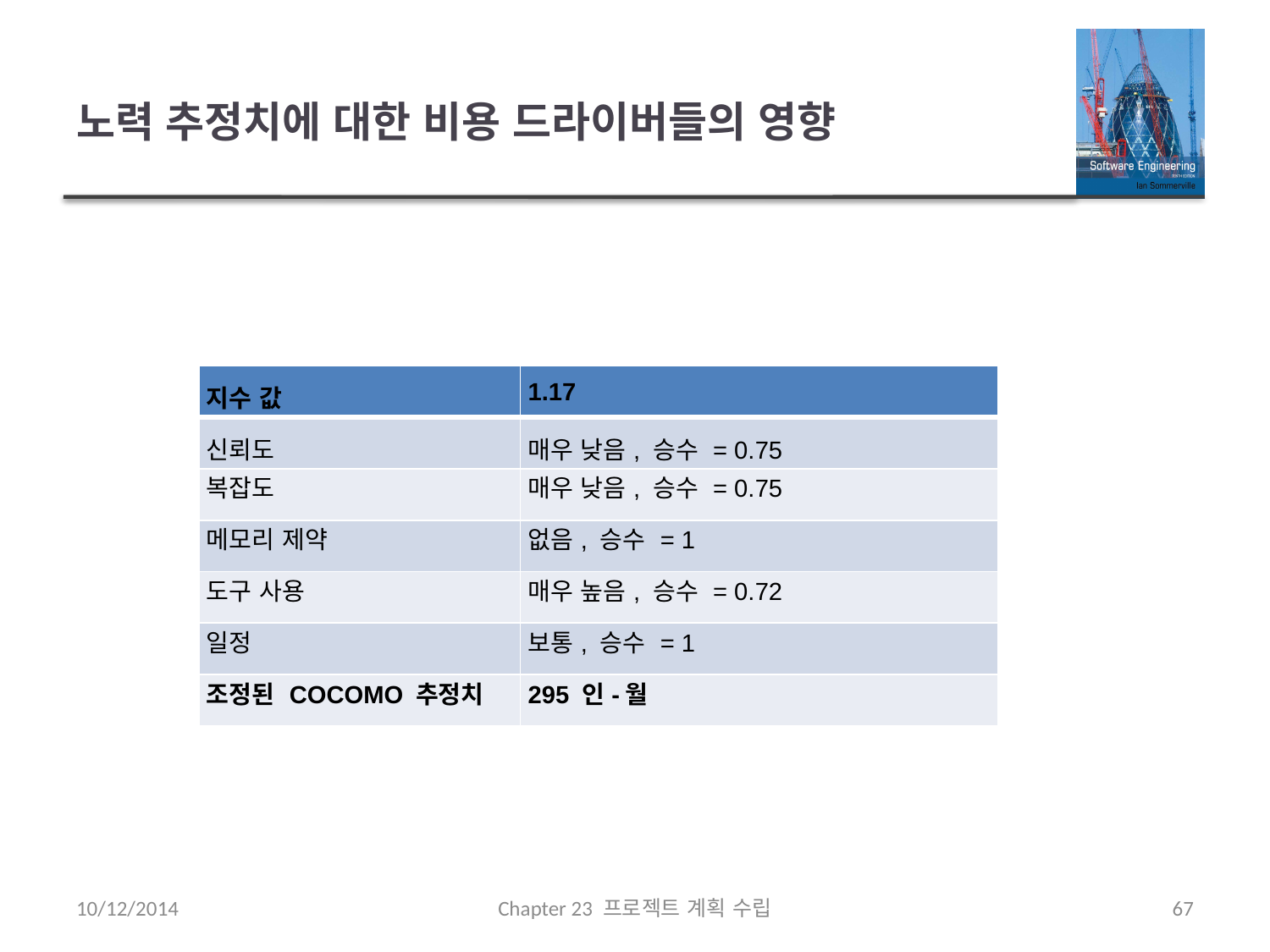

# 노력 추정치에 대한 비용 드라이버들의 영향
| 지수 값 | 1.17 |
| --- | --- |
| 신뢰도 | 매우 낮음, 승수 = 0.75 |
| 복잡도 | 매우 낮음, 승수 = 0.75 |
| 메모리 제약 | 없음, 승수 = 1 |
| 도구 사용 | 매우 높음, 승수 = 0.72 |
| 일정 | 보통, 승수 = 1 |
| 조정된 COCOMO 추정치 | 295 인-월 |
10/12/2014
Chapter 23 프로젝트 계획 수립
67